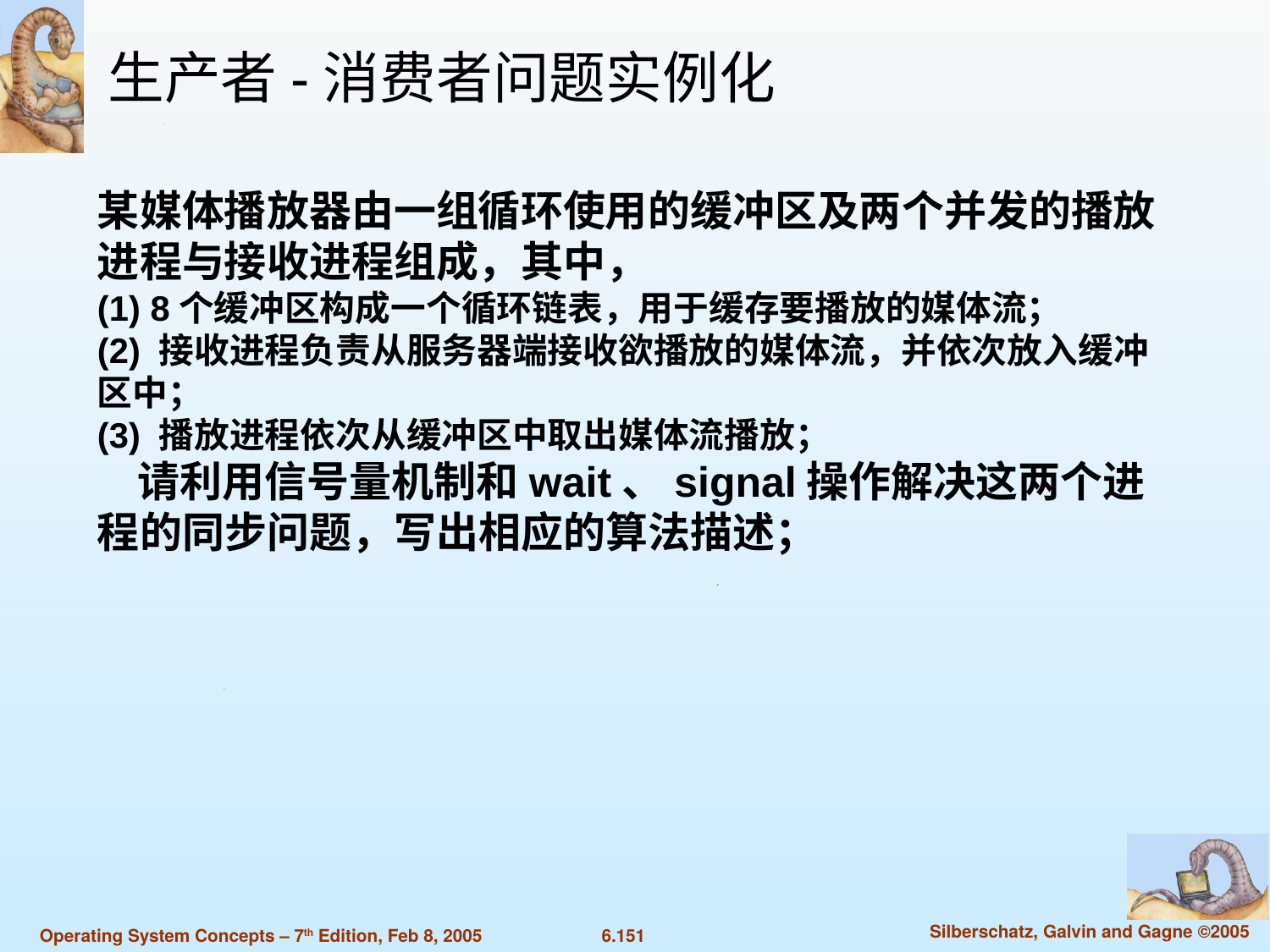

生产者-消费者问题实例化
某媒体播放器由一组循环使用的缓冲区及两个并发的播放进程与接收进程组成，其中，
(1) 8个缓冲区构成一个循环链表，用于缓存要播放的媒体流；
(2) 接收进程负责从服务器端接收欲播放的媒体流，并依次放入缓冲区中；
(3) 播放进程依次从缓冲区中取出媒体流播放；
    请利用信号量机制和wait、signal操作解决这两个进程的同步问题，写出相应的算法描述；